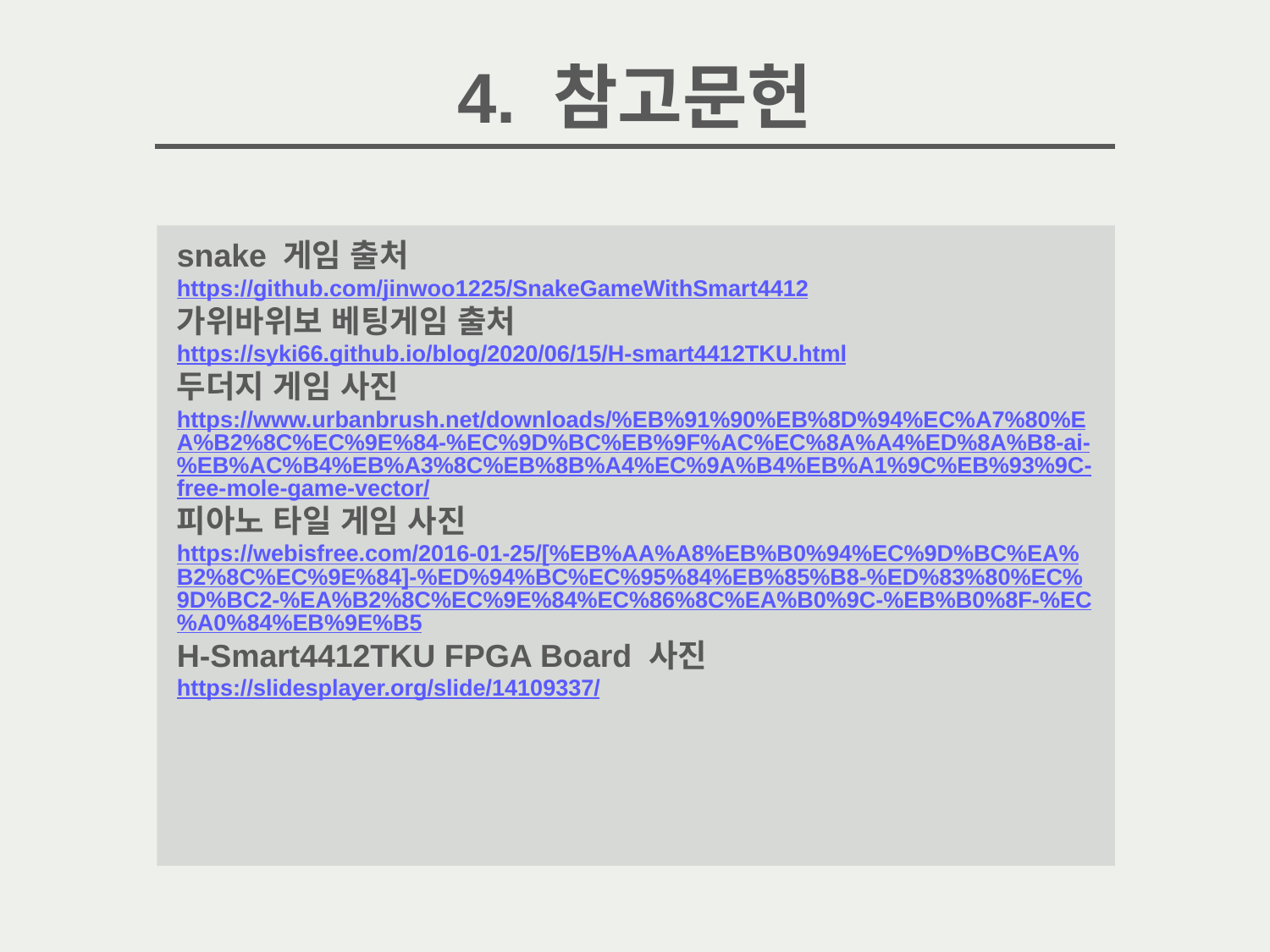

4. 참고문헌
snake 게임 출처
https://github.com/jinwoo1225/SnakeGameWithSmart4412
가위바위보 베팅게임 출처
https://syki66.github.io/blog/2020/06/15/H-smart4412TKU.html
두더지 게임 사진
https://www.urbanbrush.net/downloads/%EB%91%90%EB%8D%94%EC%A7%80%EA%B2%8C%EC%9E%84-%EC%9D%BC%EB%9F%AC%EC%8A%A4%ED%8A%B8-ai-%EB%AC%B4%EB%A3%8C%EB%8B%A4%EC%9A%B4%EB%A1%9C%EB%93%9C-free-mole-game-vector/
피아노 타일 게임 사진
https://webisfree.com/2016-01-25/[%EB%AA%A8%EB%B0%94%EC%9D%BC%EA%B2%8C%EC%9E%84]-%ED%94%BC%EC%95%84%EB%85%B8-%ED%83%80%EC%9D%BC2-%EA%B2%8C%EC%9E%84%EC%86%8C%EA%B0%9C-%EB%B0%8F-%EC%A0%84%EB%9E%B5
H-Smart4412TKU FPGA Board 사진
https://slidesplayer.org/slide/14109337/